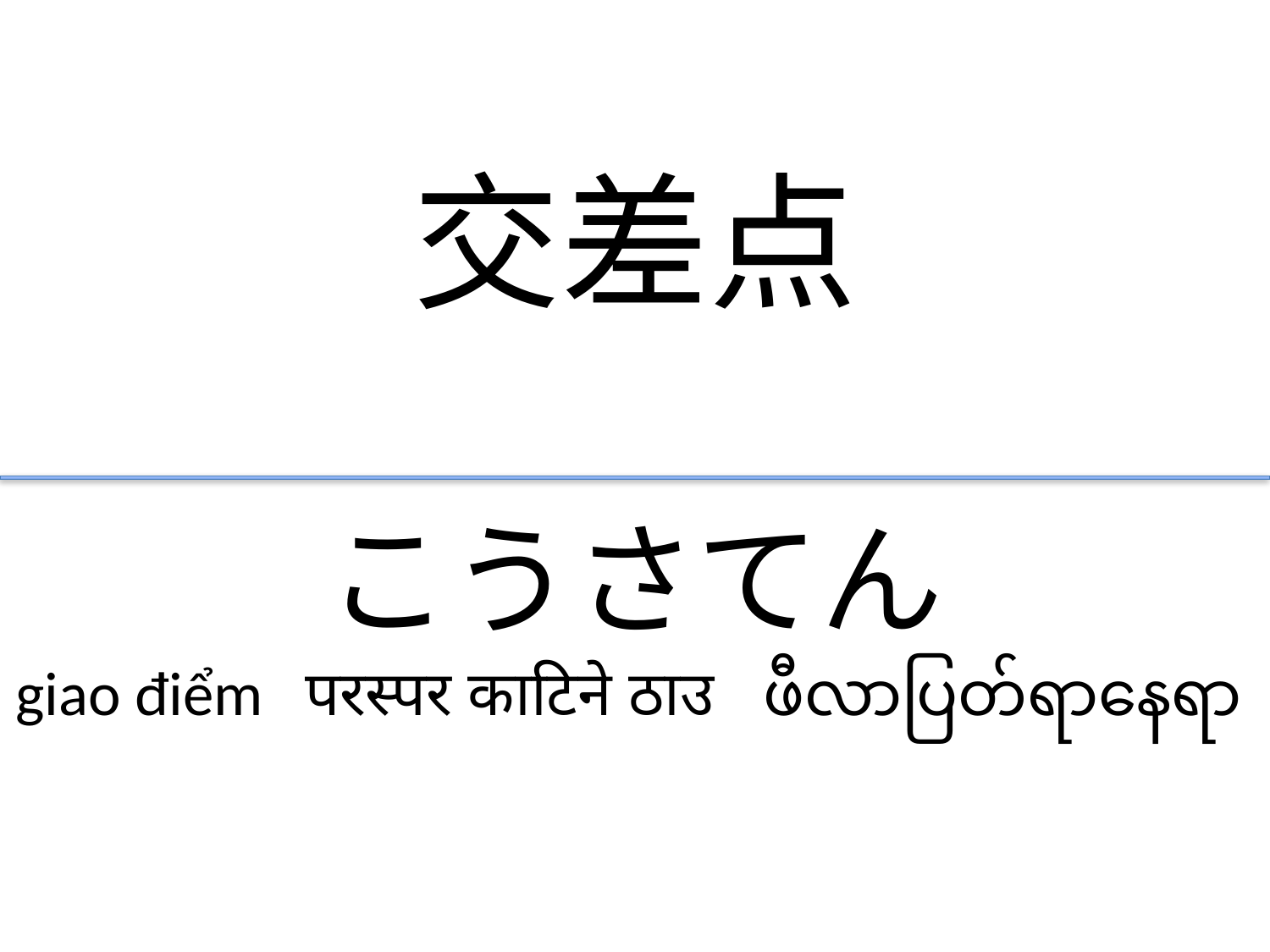

交差点

こうさてん
intersection   giao điểm   परस्पर काटिने ठाउ   ဖီလာပြတ်ရာနေရာ   路口   路口